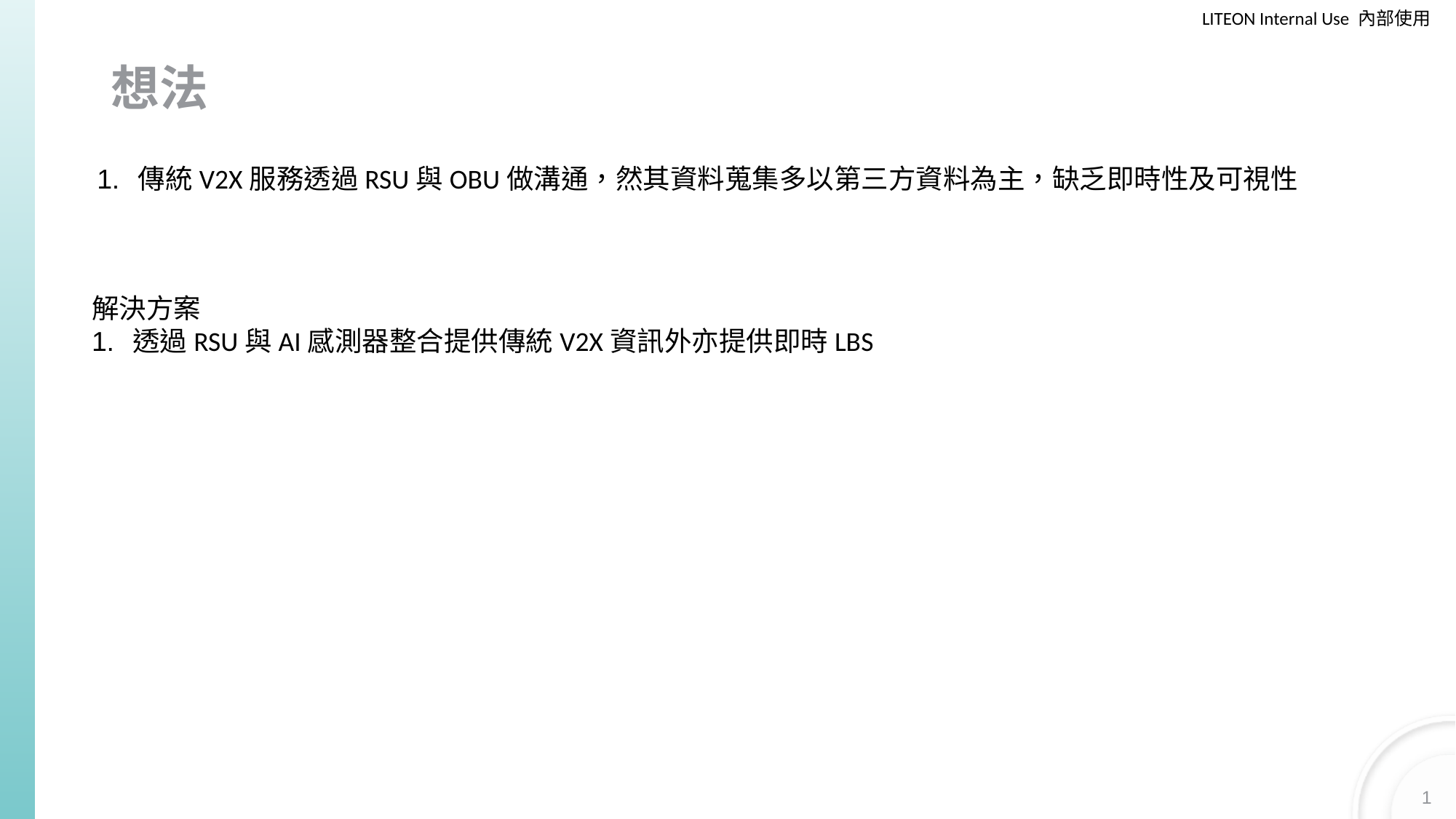

# 想法
傳統V2X服務透過RSU與OBU做溝通，然其資料蒐集多以第三方資料為主，缺乏即時性及可視性
解決方案
透過RSU與AI感測器整合提供傳統V2X資訊外亦提供即時LBS
1